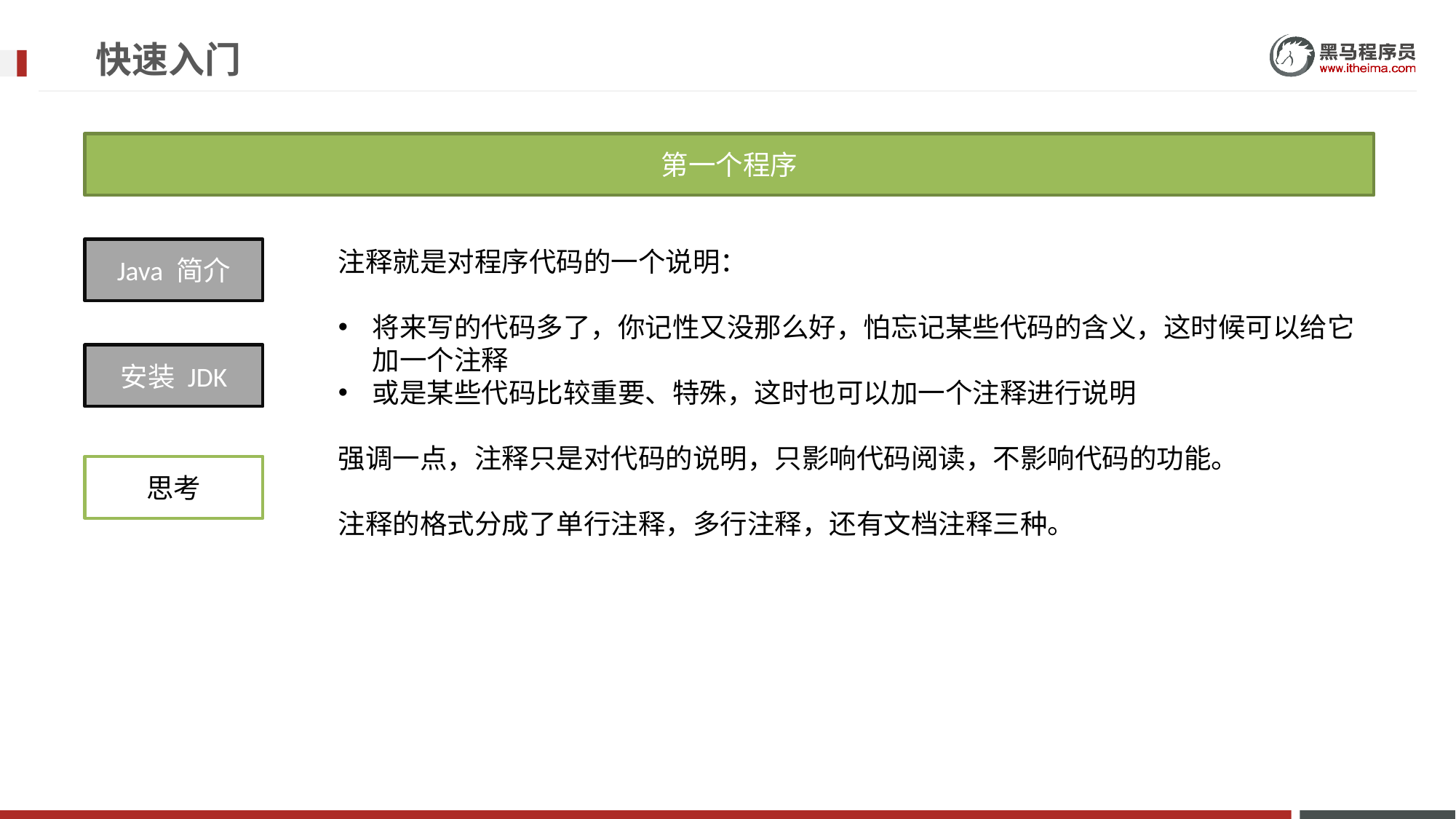

# 快速入门
第一个程序
注释就是对程序代码的一个说明：

将来写的代码多了，你记性又没那么好，怕忘记某些代码的含义，这时候可以给它加一个注释
或是某些代码比较重要、特殊，这时也可以加一个注释进行说明

强调一点，注释只是对代码的说明，只影响代码阅读，不影响代码的功能。

注释的格式分成了单行注释，多行注释，还有文档注释三种。
Java 简介
安装 JDK
思考